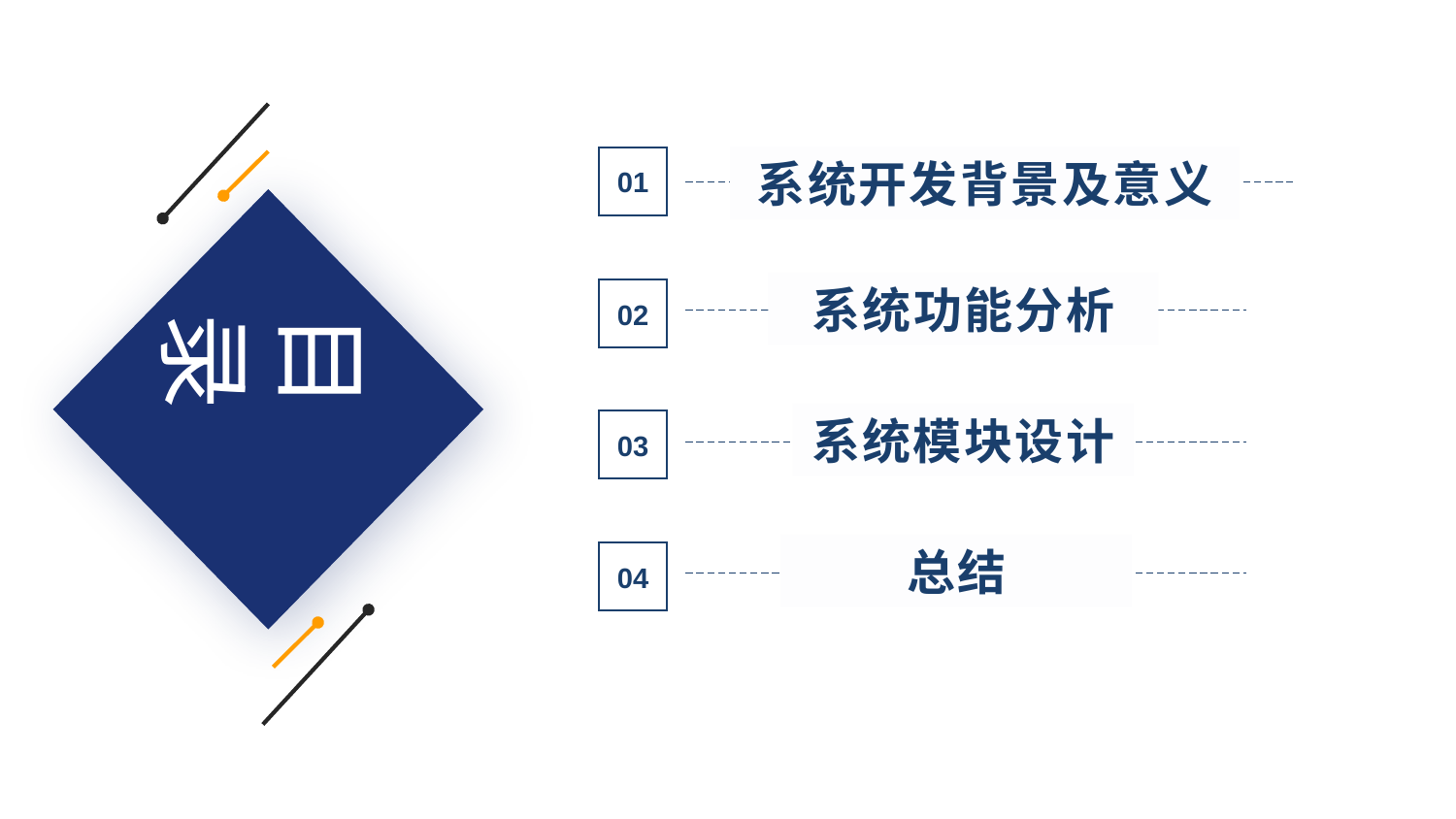

CONTENTS
目录
系统开发背景及意义
01

系统功能分析
02

系统模块设计
03

总结
04